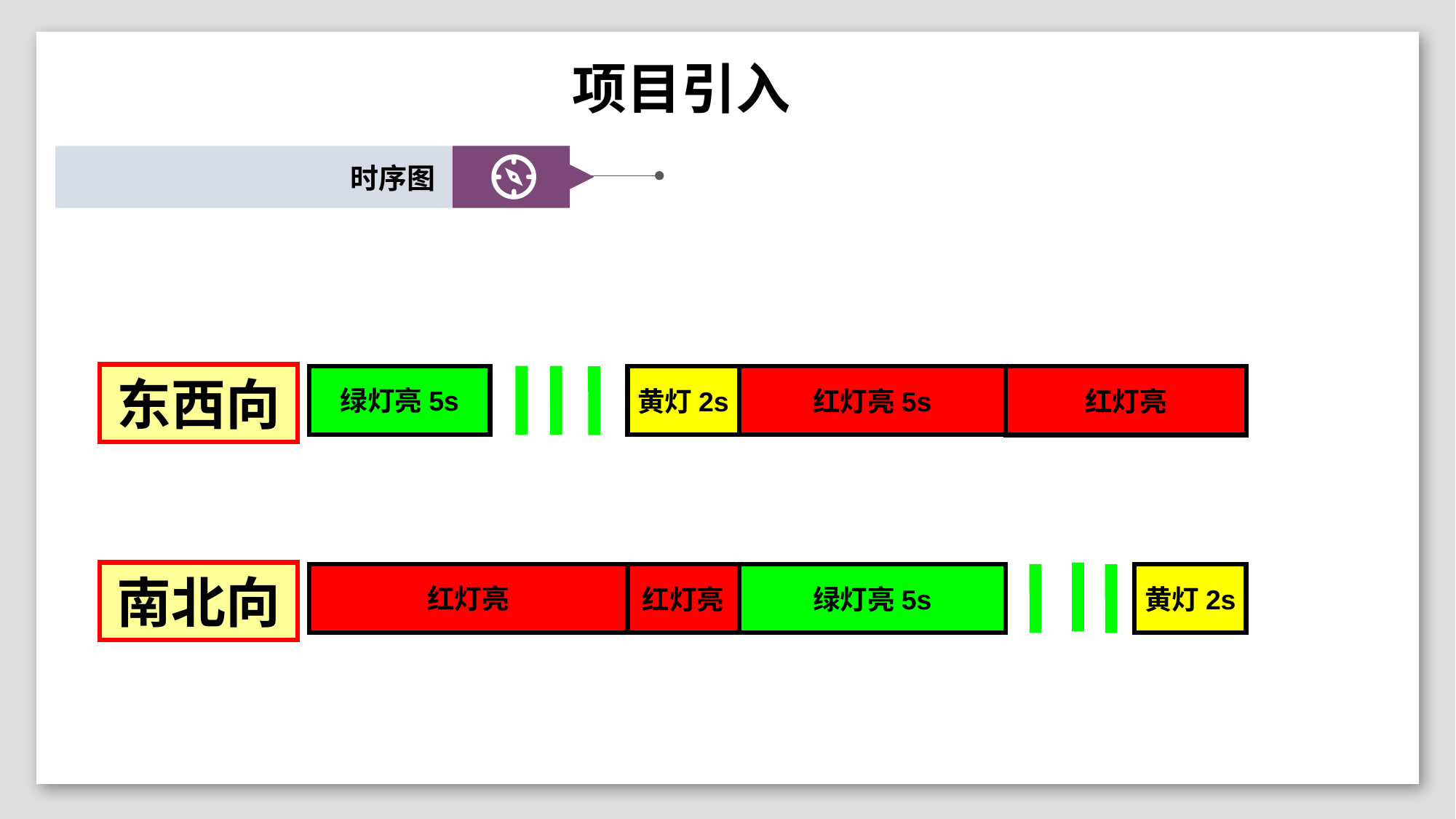

时序图

东西向

绿灯亮5s

黄灯2s
红灯亮5s
红灯亮
南北向

红灯亮
红灯亮
绿灯亮5s

黄灯2s